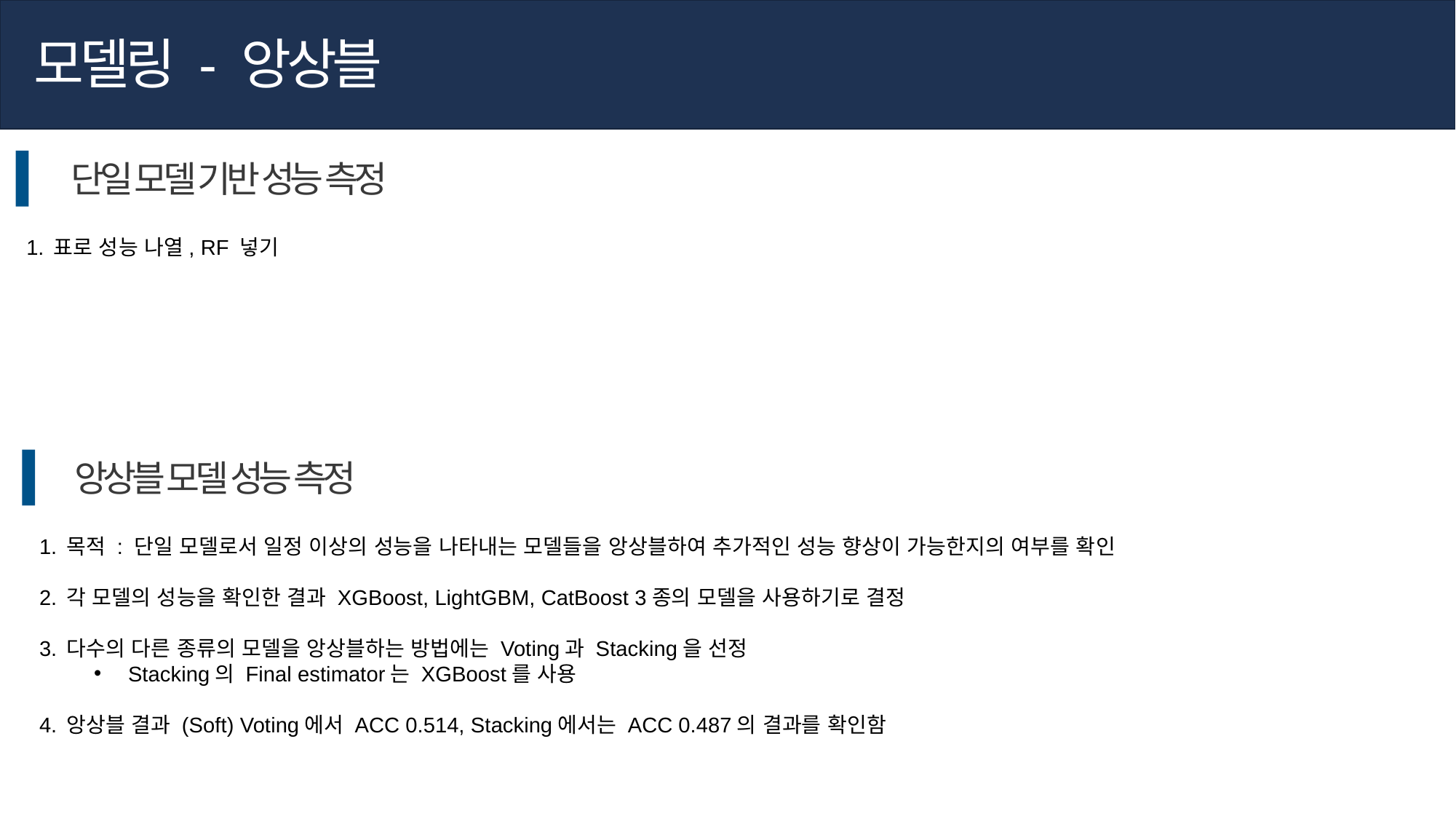

모델링 - 앙상블

단일 모델 기반 성능 측정
표로 성능 나열, RF 넣기

앙상블 모델 성능 측정
목적 : 단일 모델로서 일정 이상의 성능을 나타내는 모델들을 앙상블하여 추가적인 성능 향상이 가능한지의 여부를 확인

각 모델의 성능을 확인한 결과 XGBoost, LightGBM, CatBoost 3종의 모델을 사용하기로 결정

다수의 다른 종류의 모델을 앙상블하는 방법에는 Voting과 Stacking을 선정
Stacking의 Final estimator는 XGBoost를 사용

앙상블 결과 (Soft) Voting에서 ACC 0.514, Stacking에서는 ACC 0.487의 결과를 확인함